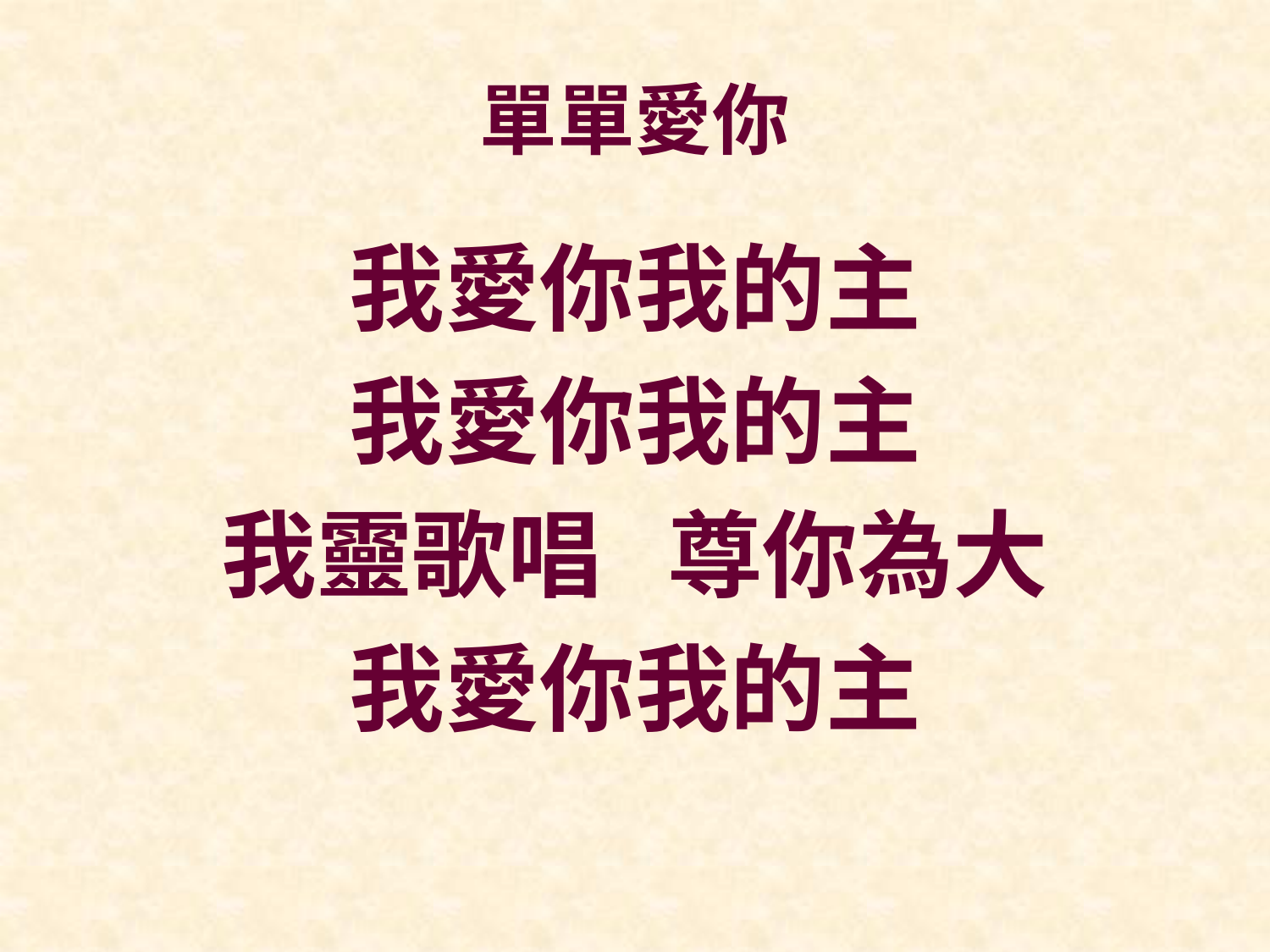

# 單單愛你
我愛你我的主
我愛你我的主
我靈歌唱   尊你為大
我愛你我的主